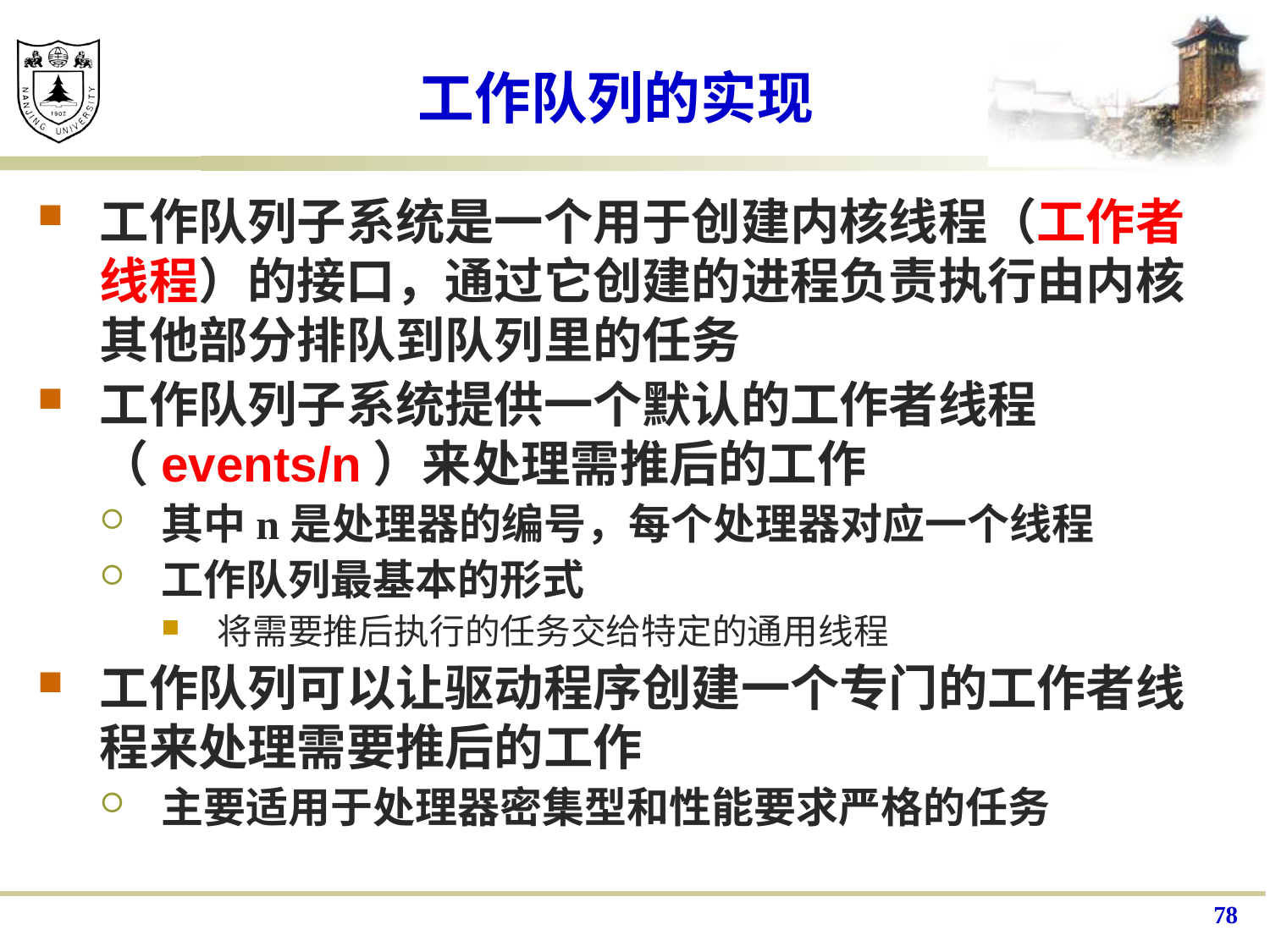

# 工作队列的实现
工作队列子系统是一个用于创建内核线程（工作者线程）的接口，通过它创建的进程负责执行由内核其他部分排队到队列里的任务
工作队列子系统提供一个默认的工作者线程（events/n）来处理需推后的工作
其中n是处理器的编号，每个处理器对应一个线程
工作队列最基本的形式
将需要推后执行的任务交给特定的通用线程
工作队列可以让驱动程序创建一个专门的工作者线程来处理需要推后的工作
主要适用于处理器密集型和性能要求严格的任务
78